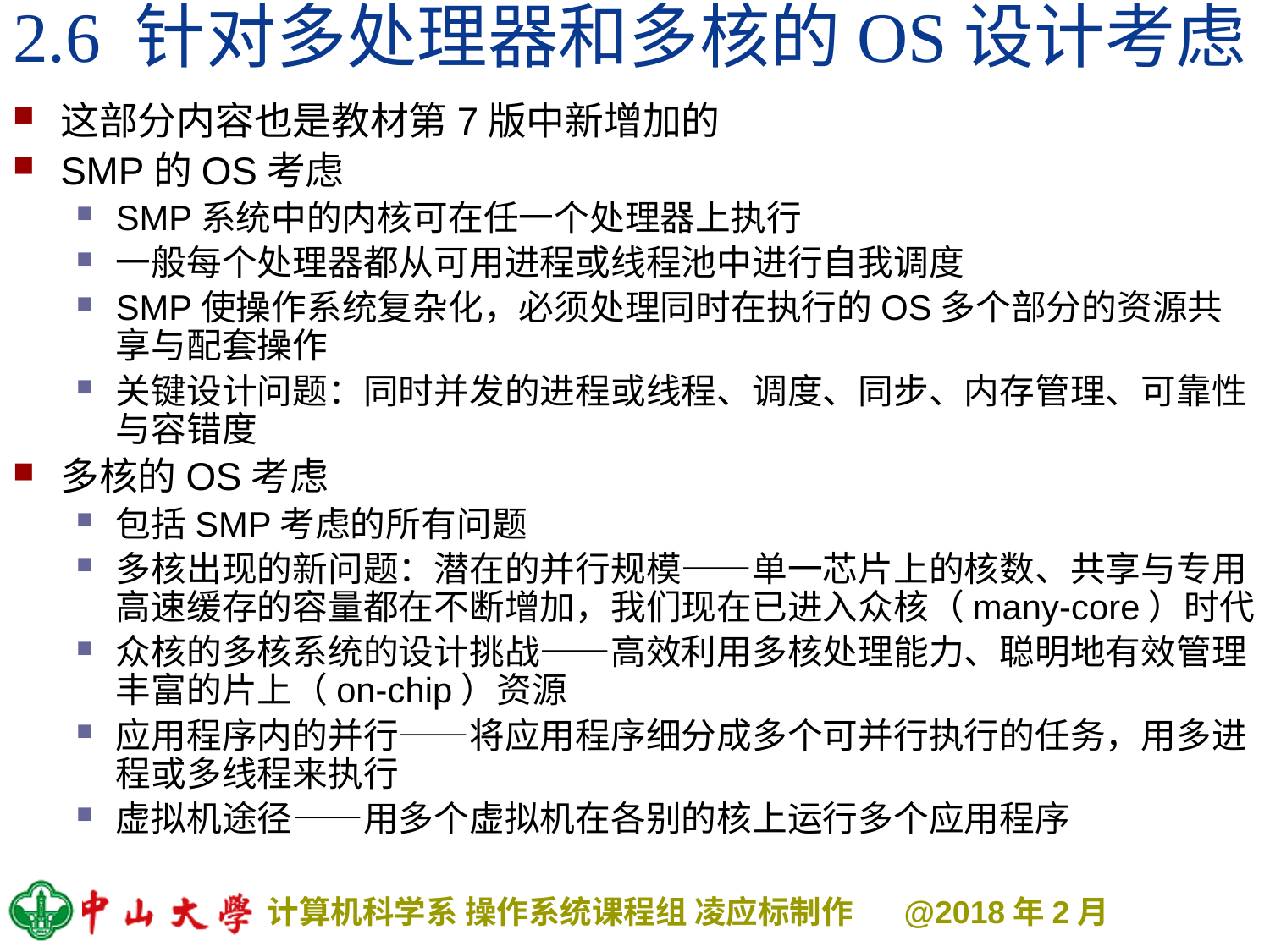

# 2.6 针对多处理器和多核的OS设计考虑
这部分内容也是教材第7版中新增加的
SMP的OS考虑
SMP系统中的内核可在任一个处理器上执行
一般每个处理器都从可用进程或线程池中进行自我调度
SMP使操作系统复杂化，必须处理同时在执行的OS多个部分的资源共享与配套操作
关键设计问题：同时并发的进程或线程、调度、同步、内存管理、可靠性与容错度
多核的OS考虑
包括SMP考虑的所有问题
多核出现的新问题：潜在的并行规模——单一芯片上的核数、共享与专用高速缓存的容量都在不断增加，我们现在已进入众核（many-core）时代
众核的多核系统的设计挑战——高效利用多核处理能力、聪明地有效管理丰富的片上（on-chip）资源
应用程序内的并行——将应用程序细分成多个可并行执行的任务，用多进程或多线程来执行
虚拟机途径——用多个虚拟机在各别的核上运行多个应用程序